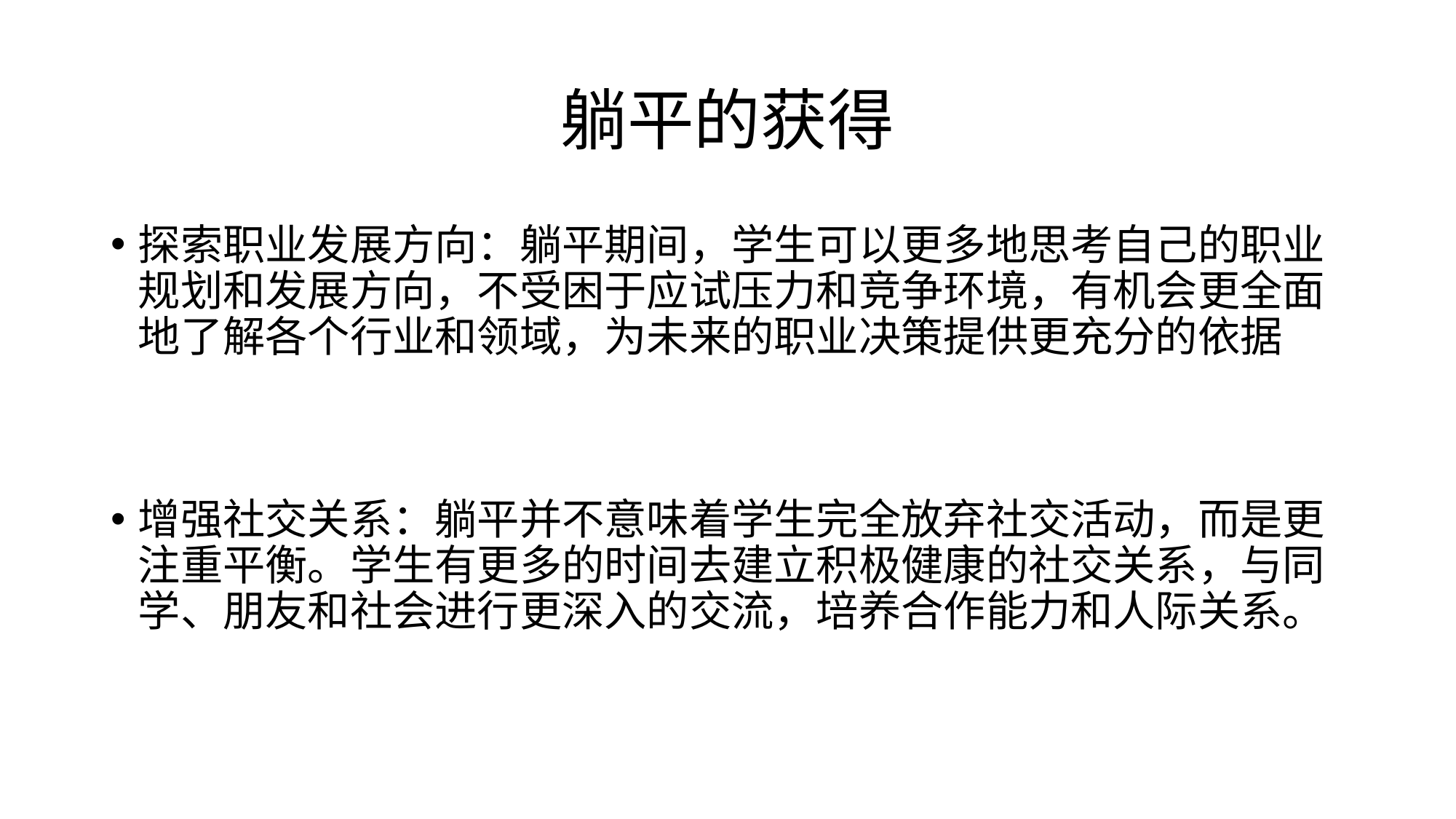

# 躺平的获得
探索职业发展方向：躺平期间，学生可以更多地思考自己的职业规划和发展方向，不受困于应试压力和竞争环境，有机会更全面地了解各个行业和领域，为未来的职业决策提供更充分的依据

增强社交关系：躺平并不意味着学生完全放弃社交活动，而是更注重平衡。学生有更多的时间去建立积极健康的社交关系，与同学、朋友和社会进行更深入的交流，培养合作能力和人际关系。